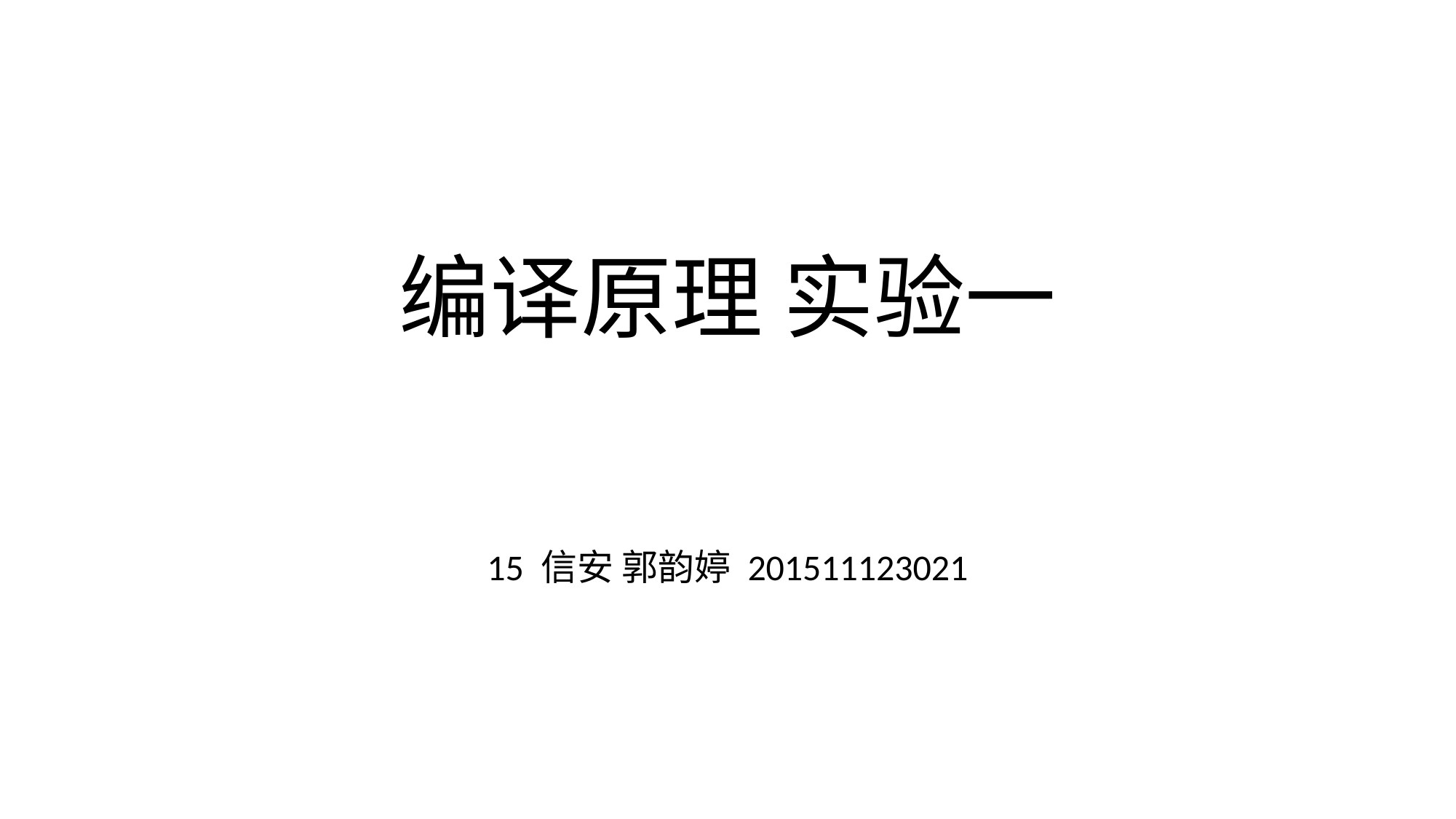

# 编译原理 实验一

15 信安 郭韵婷 201511123021